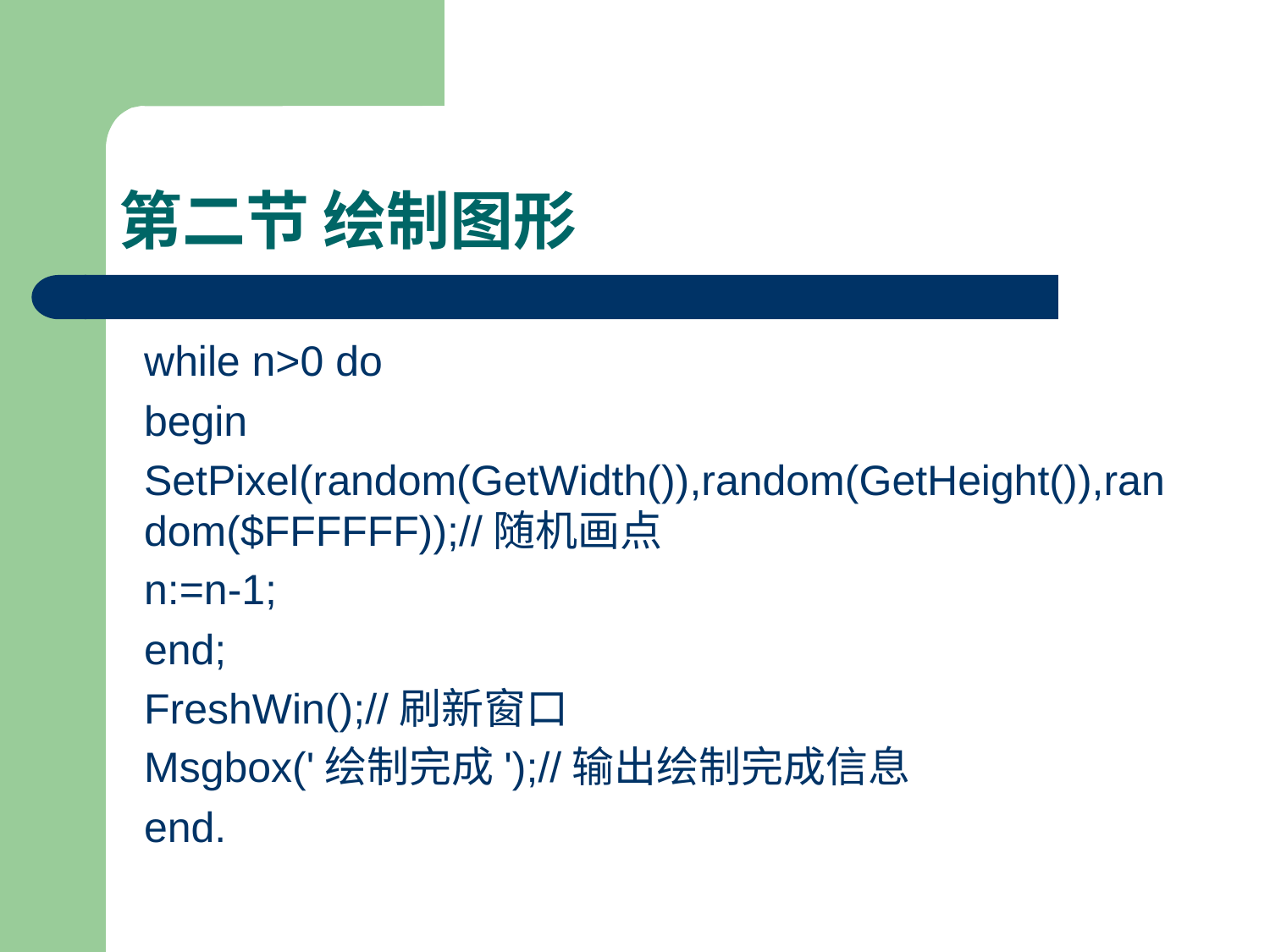

# 第二节 绘制图形
while n>0 do
begin
SetPixel(random(GetWidth()),random(GetHeight()),random($FFFFFF));//随机画点
n:=n-1;
end;
FreshWin();//刷新窗口
Msgbox('绘制完成');//输出绘制完成信息
end.